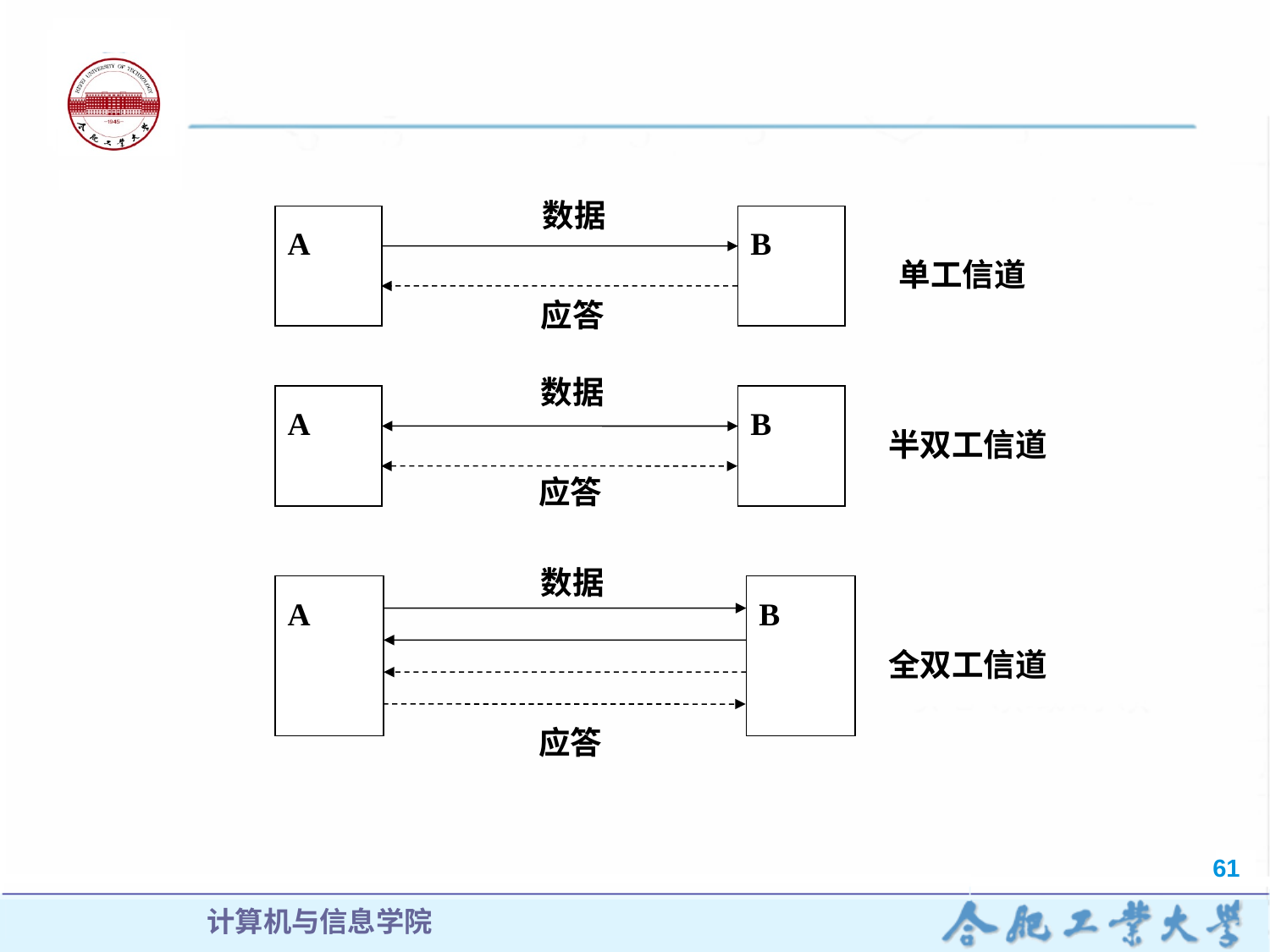

数据
A
B

单工信道
应答
 数据
A
B

半双工信道
应答
 数据
A
B

全双工信道
应答